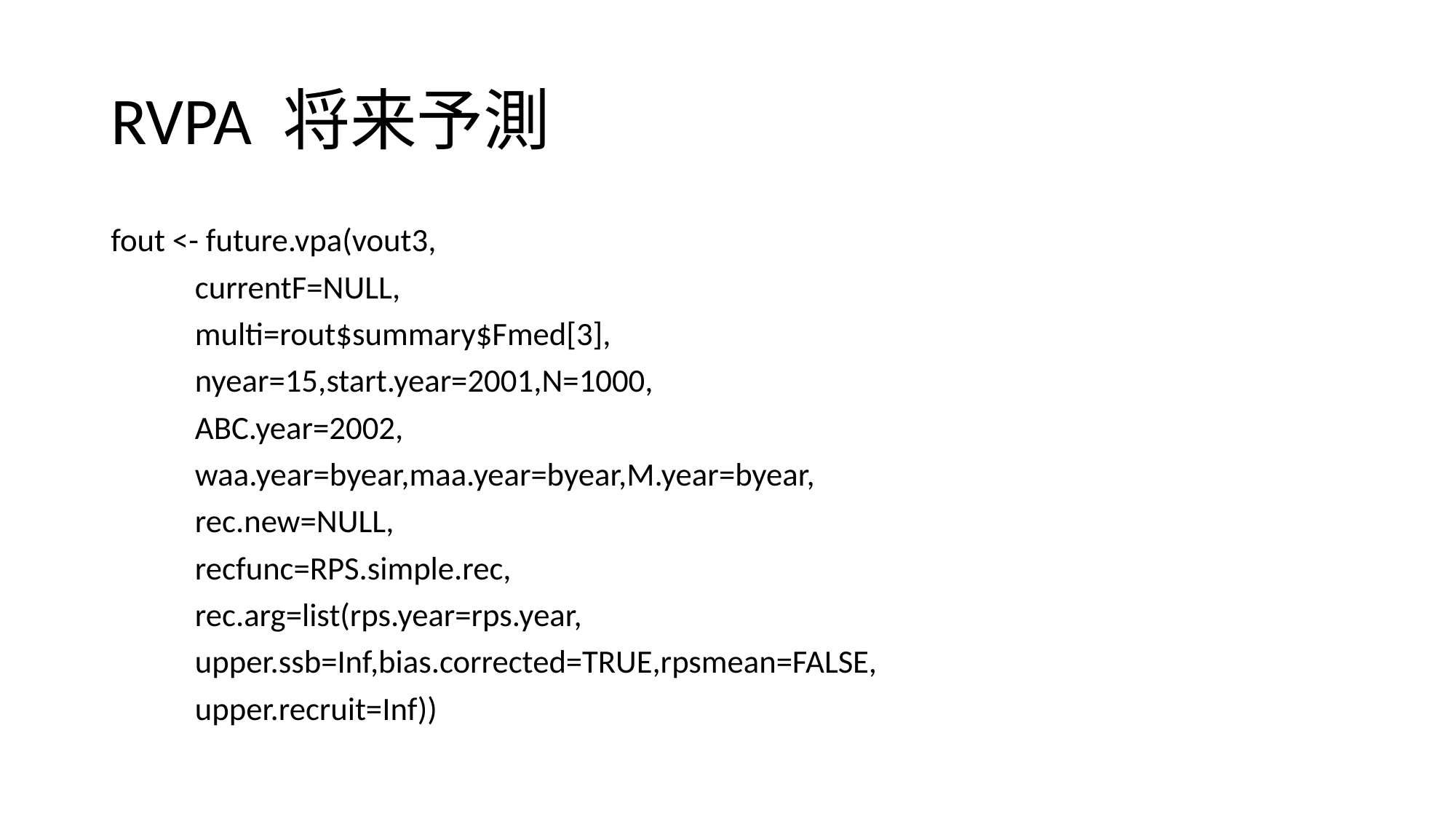

# RVPA 将来予測
fout <- future.vpa(vout3,
	currentF=NULL,
	multi=rout$summary$Fmed[3],
	nyear=15,start.year=2001,N=1000,
	ABC.year=2002,
	waa.year=byear,maa.year=byear,M.year=byear,
	rec.new=NULL,
	recfunc=RPS.simple.rec,
	rec.arg=list(rps.year=rps.year,
	upper.ssb=Inf,bias.corrected=TRUE,rpsmean=FALSE,
	upper.recruit=Inf))